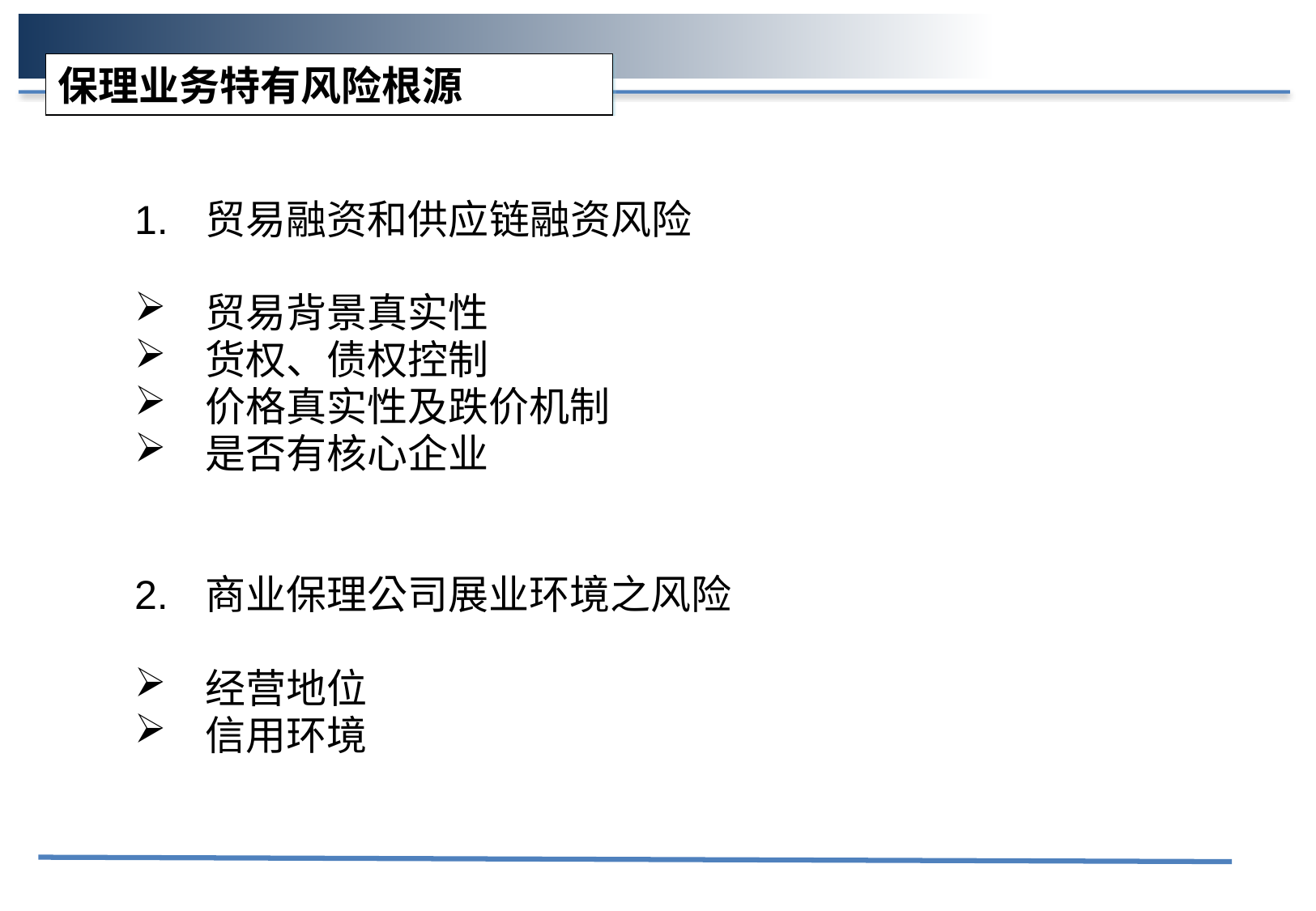

保理业务特有风险根源
贸易融资和供应链融资风险

贸易背景真实性
货权、债权控制
价格真实性及跌价机制
是否有核心企业

商业保理公司展业环境之风险

经营地位
信用环境